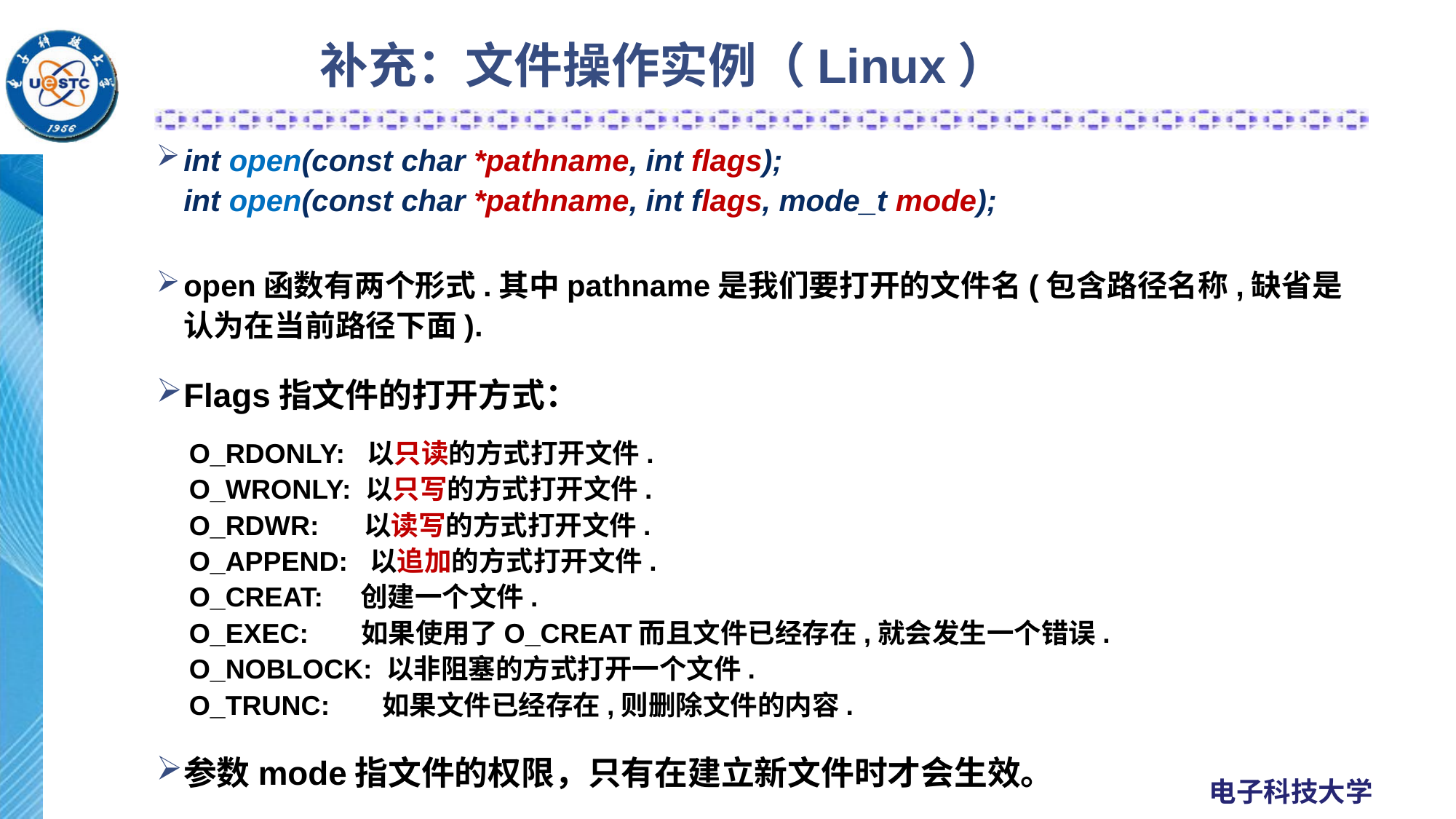

# 补充：文件操作实例（Linux）
int open(const char *pathname, int flags); 
int open(const char *pathname, int flags, mode_t mode);
open函数有两个形式.其中pathname是我们要打开的文件名(包含路径名称,缺省是认为在当前路径下面).
Flags指文件的打开方式：
O_RDONLY:  以只读的方式打开文件. 
O_WRONLY: 以只写的方式打开文件. 
O_RDWR:     以读写的方式打开文件. 
O_APPEND:  以追加的方式打开文件. 
O_CREAT:    创建一个文件. 
O_EXEC:      如果使用了O_CREAT而且文件已经存在,就会发生一个错误. 
O_NOBLOCK: 以非阻塞的方式打开一个文件. 
O_TRUNC:      如果文件已经存在,则删除文件的内容.
参数mode指文件的权限，只有在建立新文件时才会生效。